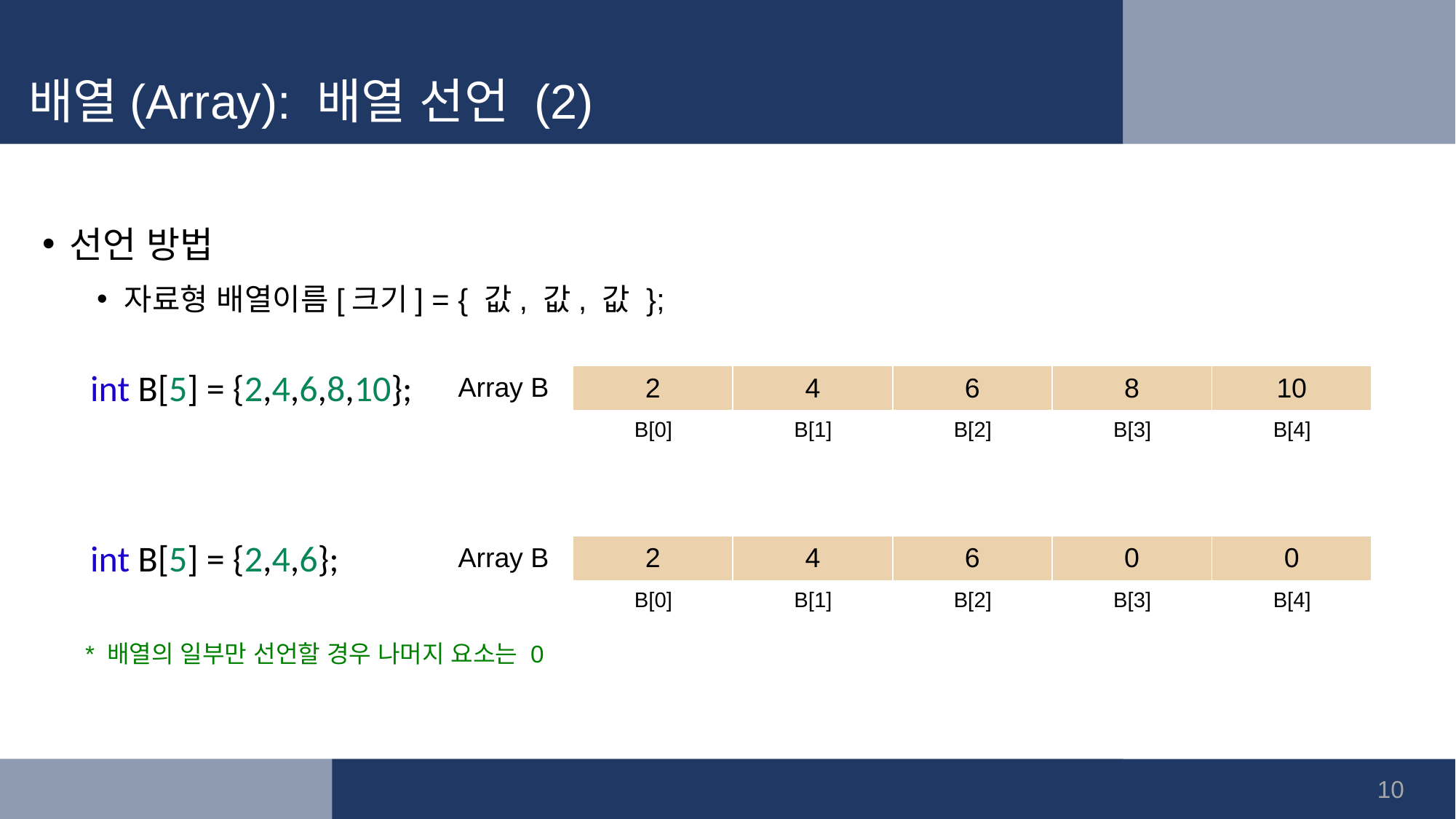

# 배열(Array): 배열 선언 (2)
선언 방법
자료형 배열이름[크기] = { 값, 값, 값 };

int B[5] = {2,4,6,8,10};
Array B
| 2 | 4 | 6 | 8 | 10 |
| --- | --- | --- | --- | --- |
| B[0] | B[1] | B[2] | B[3] | B[4] |
| --- | --- | --- | --- | --- |
int B[5] = {2,4,6};
Array B
| 2 | 4 | 6 | 0 | 0 |
| --- | --- | --- | --- | --- |
| B[0] | B[1] | B[2] | B[3] | B[4] |
| --- | --- | --- | --- | --- |
* 배열의 일부만 선언할 경우 나머지 요소는 0
10